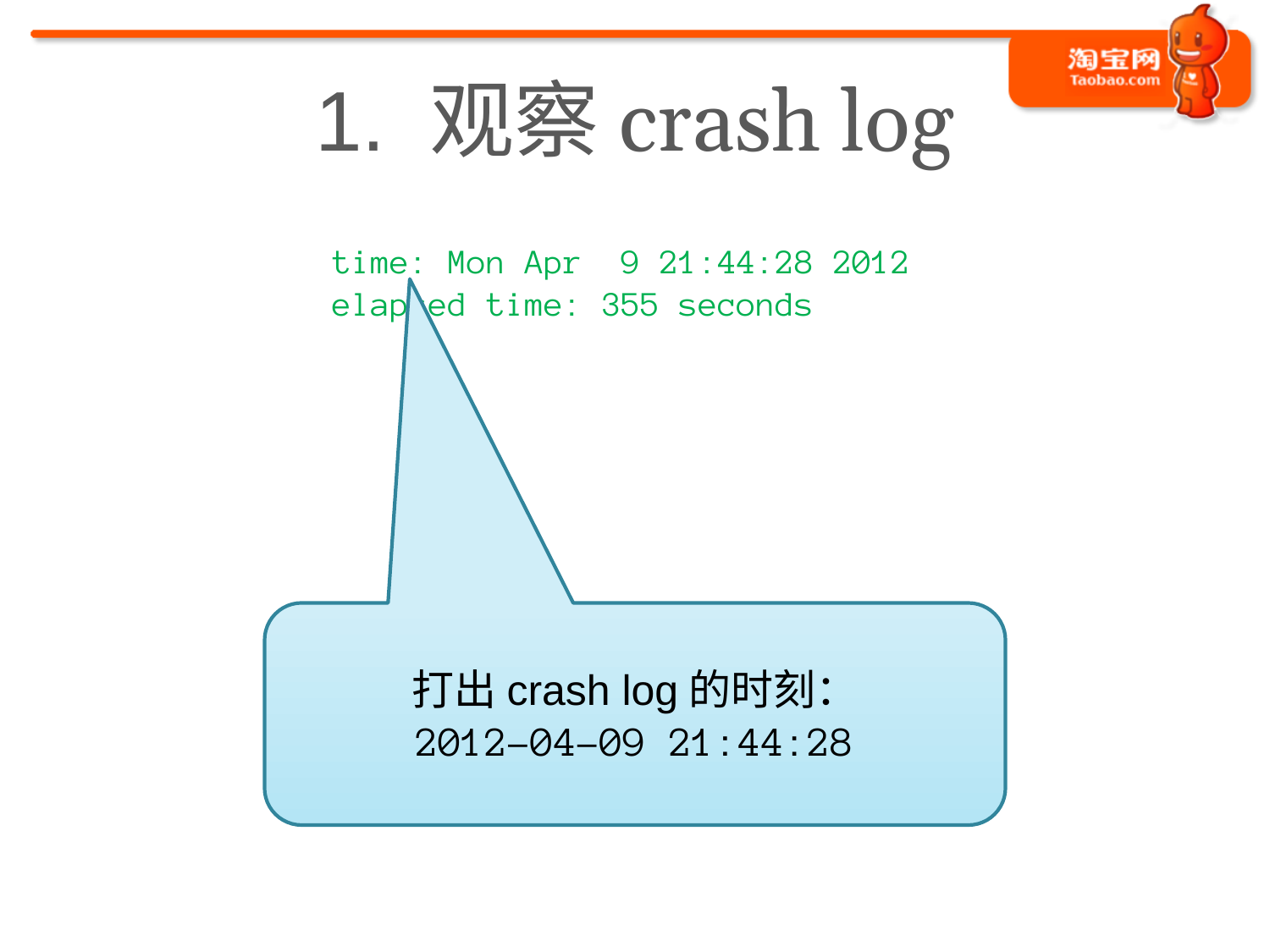

# 1. 观察crash log
time: Mon Apr  9 21:44:28 2012
elapsed time: 355 seconds
打出crash log的时刻：
2012-04-09 21:44:28